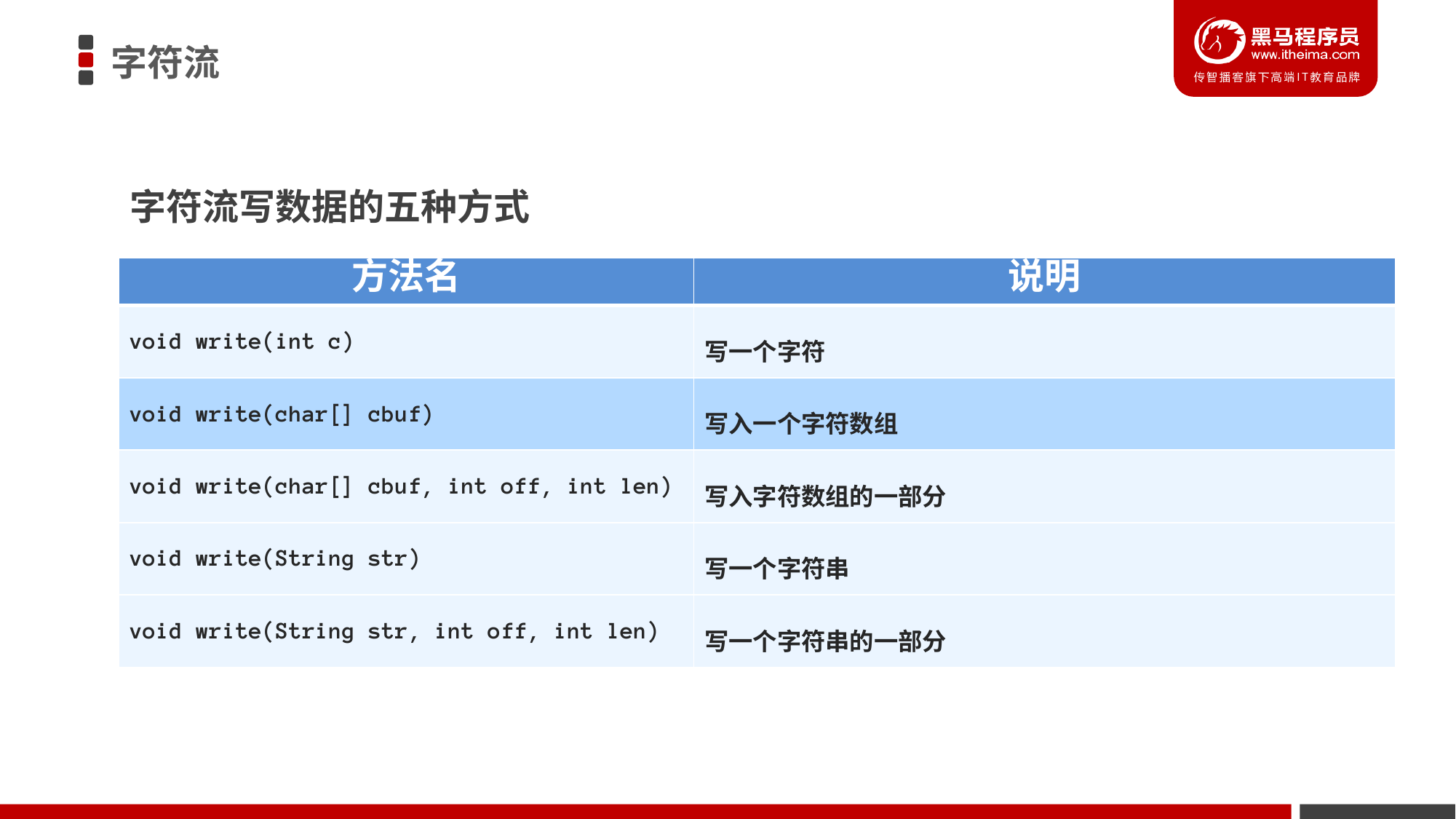

字符流
字符流写数据的五种方式
| 方法名 | 说明 |
| --- | --- |
| void write​(int c) | 写一个字符 |
| void write​(char[] cbuf) | 写入一个字符数组 |
| void write​(char[] cbuf, int off, int len) | 写入字符数组的一部分 |
| void write​(String str) | 写一个字符串 |
| void write​(String str, int off, int len) | 写一个字符串的一部分 |